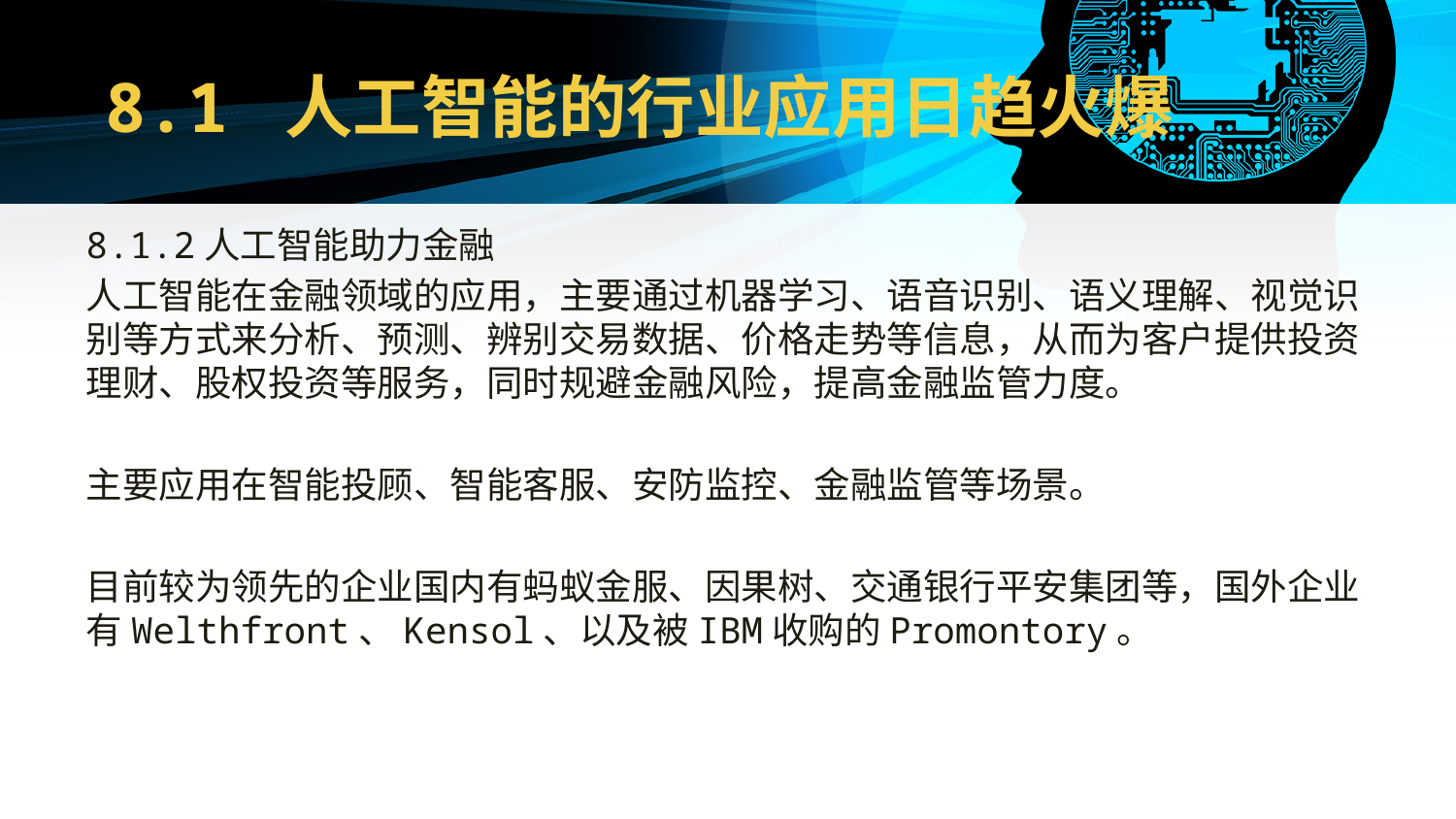

# 8.1 人工智能的行业应用日趋火爆
8.1.2人工智能助力金融
人工智能在金融领域的应用，主要通过机器学习、语音识别、语义理解、视觉识别等方式来分析、预测、辨别交易数据、价格走势等信息，从而为客户提供投资理财、股权投资等服务，同时规避金融风险，提高金融监管力度。

主要应用在智能投顾、智能客服、安防监控、金融监管等场景。

目前较为领先的企业国内有蚂蚁金服、因果树、交通银行平安集团等，国外企业有Welthfront、Kensol、以及被IBM收购的Promontory。